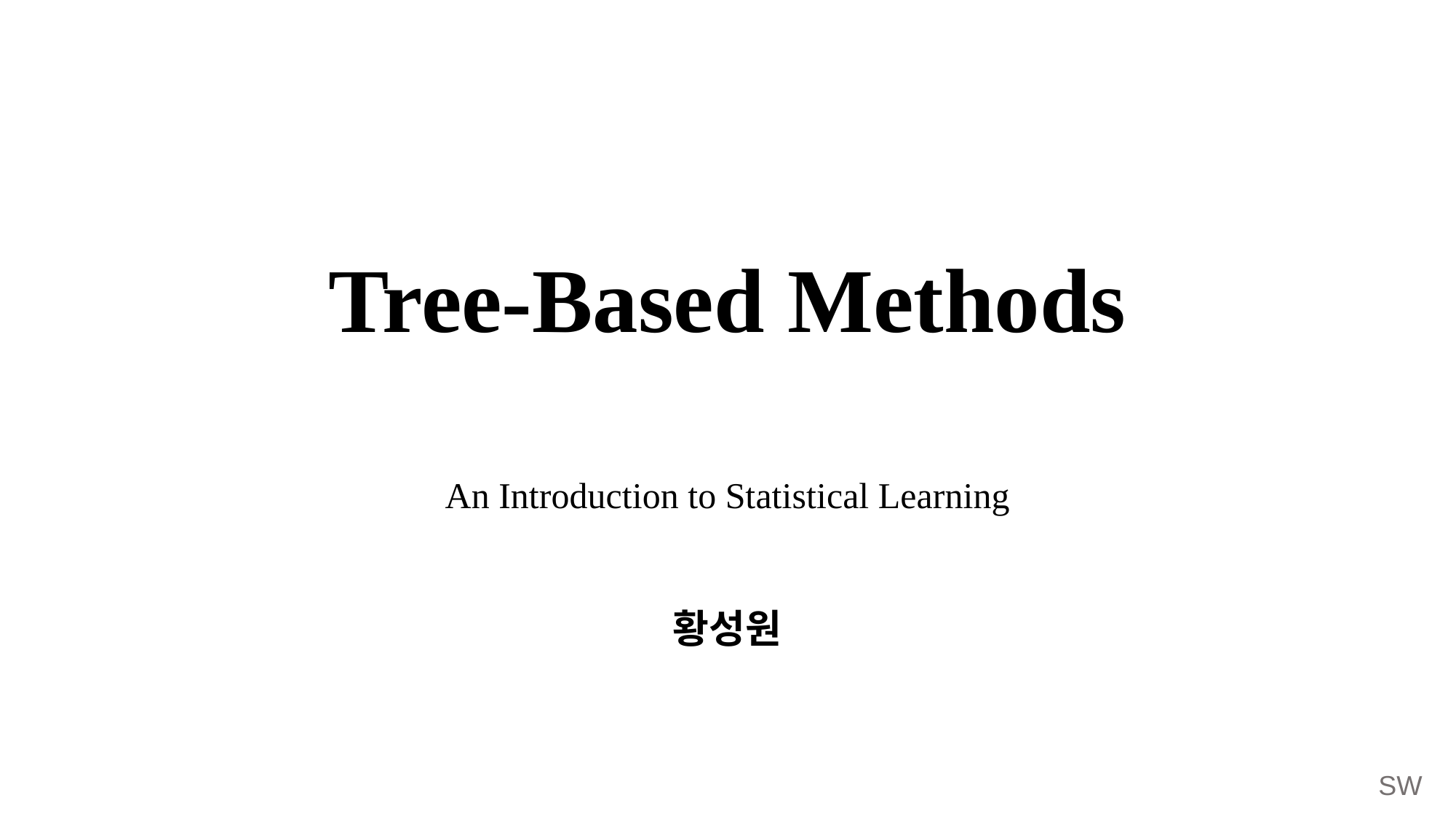

# Tree-Based Methods
An Introduction to Statistical Learning

황성원